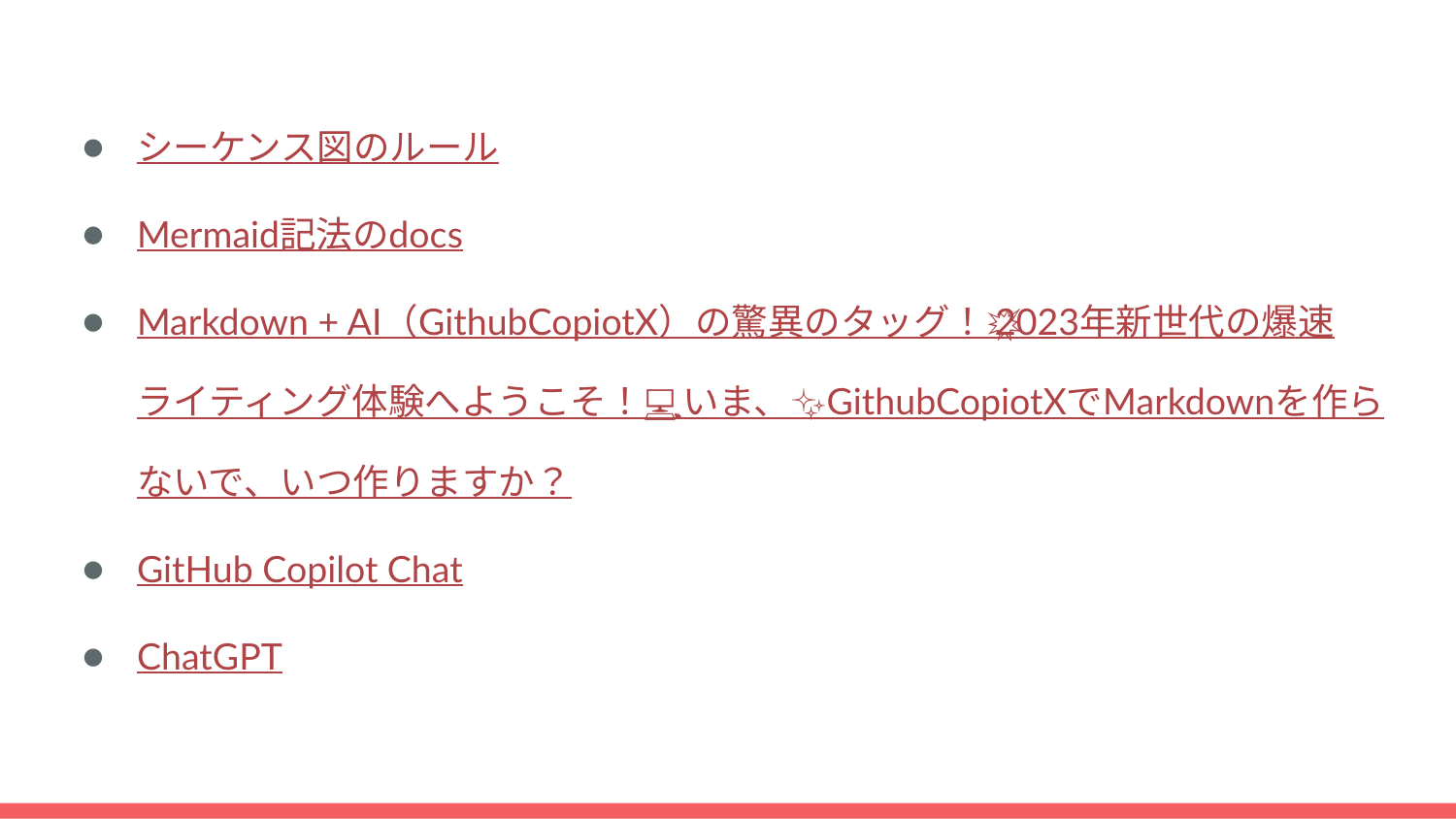

シーケンス図のルール
Mermaid記法のdocs
Markdown + AI（GithubCopiotX）の驚異のタッグ！💥 2023年新世代の爆速ライティング体験へようこそ！💻いま、✨GithubCopiotXでMarkdownを作らないで、いつ作りますか？
GitHub Copilot Chat
ChatGPT